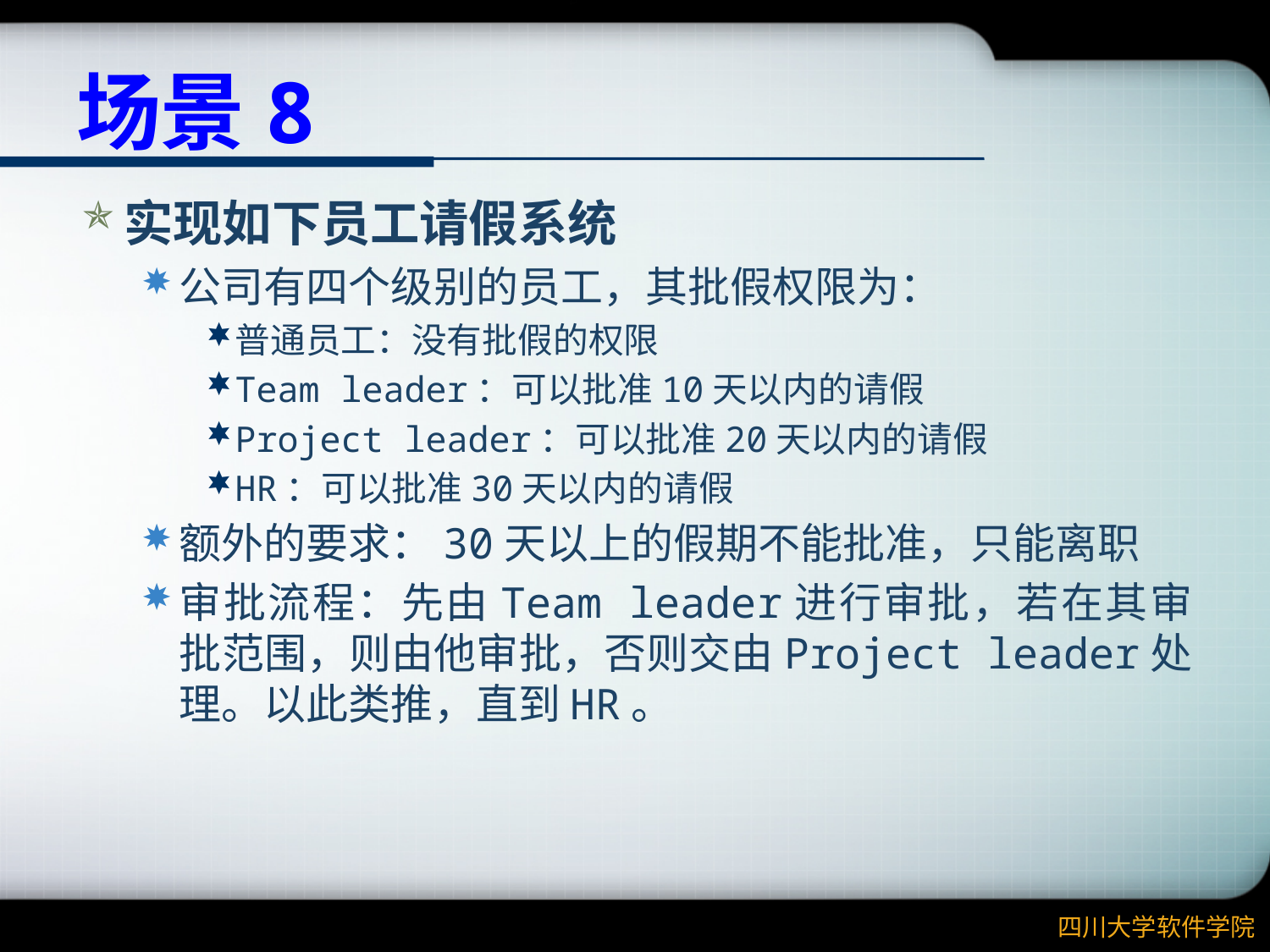

# 场景8
实现如下员工请假系统
公司有四个级别的员工，其批假权限为：
普通员工：没有批假的权限
Team leader：可以批准10天以内的请假
Project leader：可以批准20天以内的请假
HR：可以批准30天以内的请假
额外的要求：30天以上的假期不能批准，只能离职
审批流程：先由Team leader进行审批，若在其审批范围，则由他审批，否则交由Project leader处理。以此类推，直到HR。